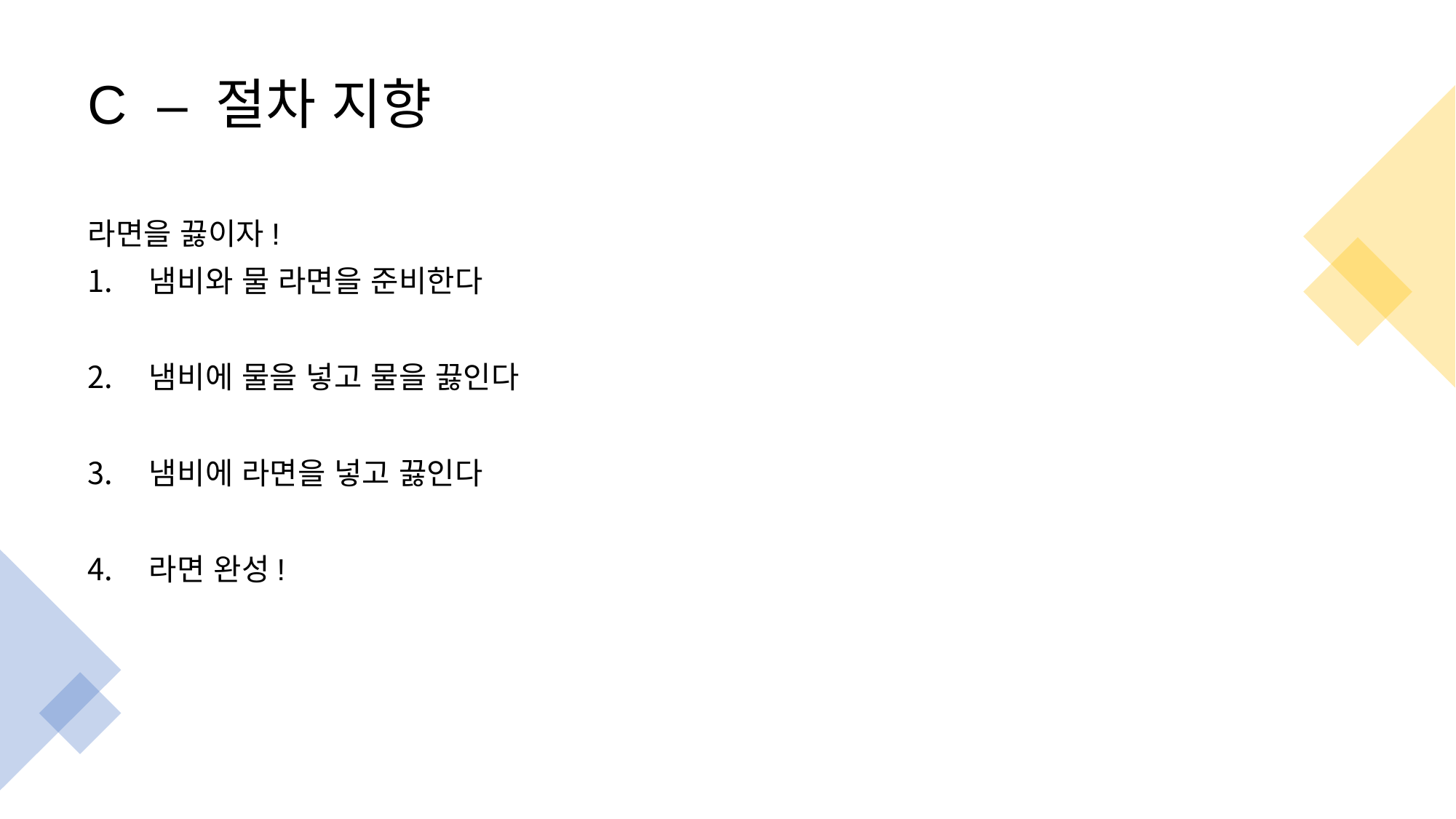

# C  – 절차 지향

라면을 끓이자!
냄비와 물 라면을 준비한다

냄비에 물을 넣고 물을 끓인다

냄비에 라면을 넣고 끓인다

라면 완성!